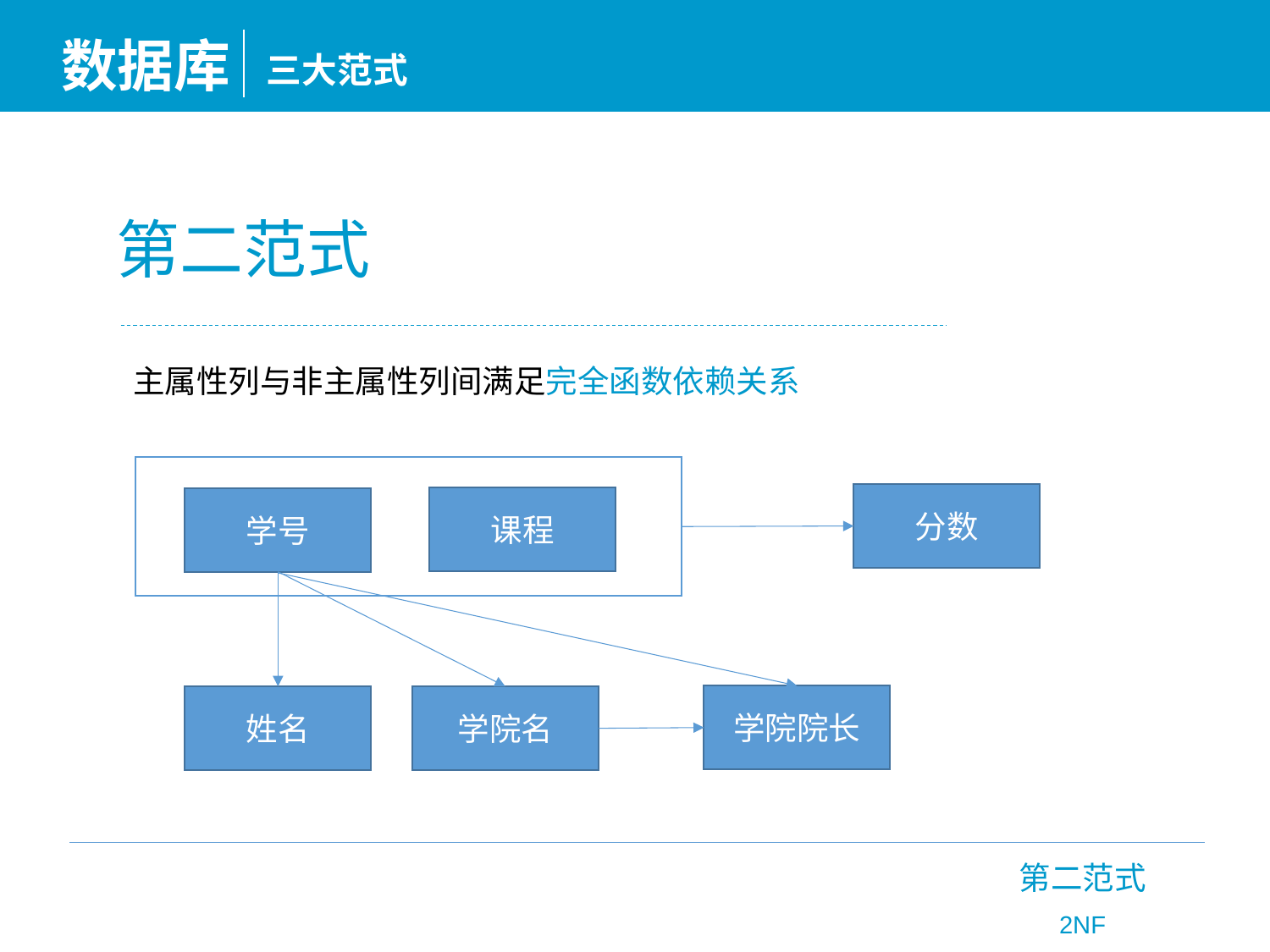

数据库
三大范式
第二范式
主属性列与非主属性列间满足完全函数依赖关系

分数
课程
学号
学院院长
姓名
学院名
第二范式
2NF